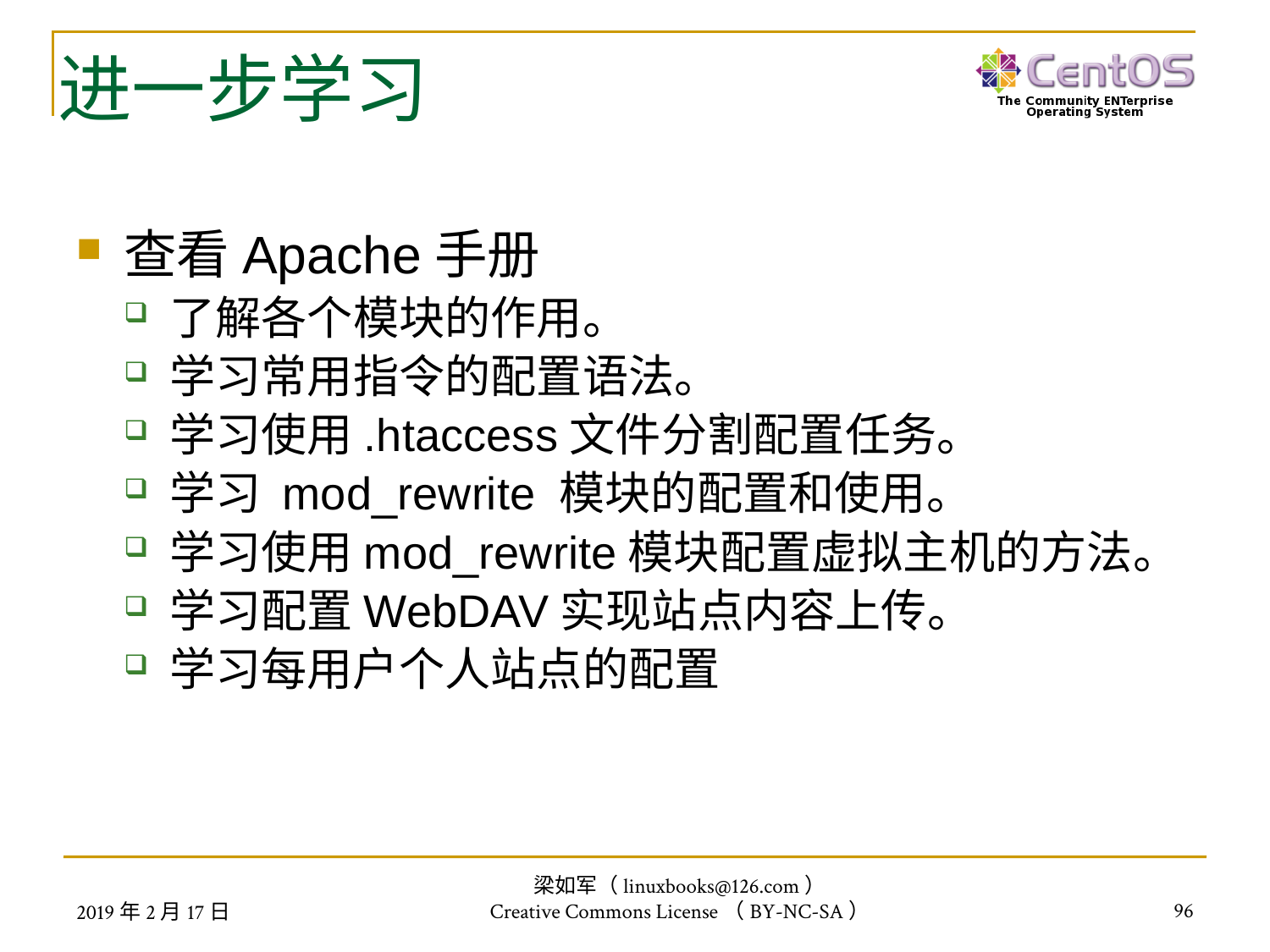

# 进一步学习
查看Apache手册
了解各个模块的作用。
学习常用指令的配置语法。
学习使用.htaccess文件分割配置任务。
学习 mod_rewrite 模块的配置和使用。
学习使用mod_rewrite模块配置虚拟主机的方法。
学习配置WebDAV实现站点内容上传。
学习每用户个人站点的配置
梁如军（linuxbooks@126.com）
Creative Commons License（BY-NC-SA）
2019年2月17日
96